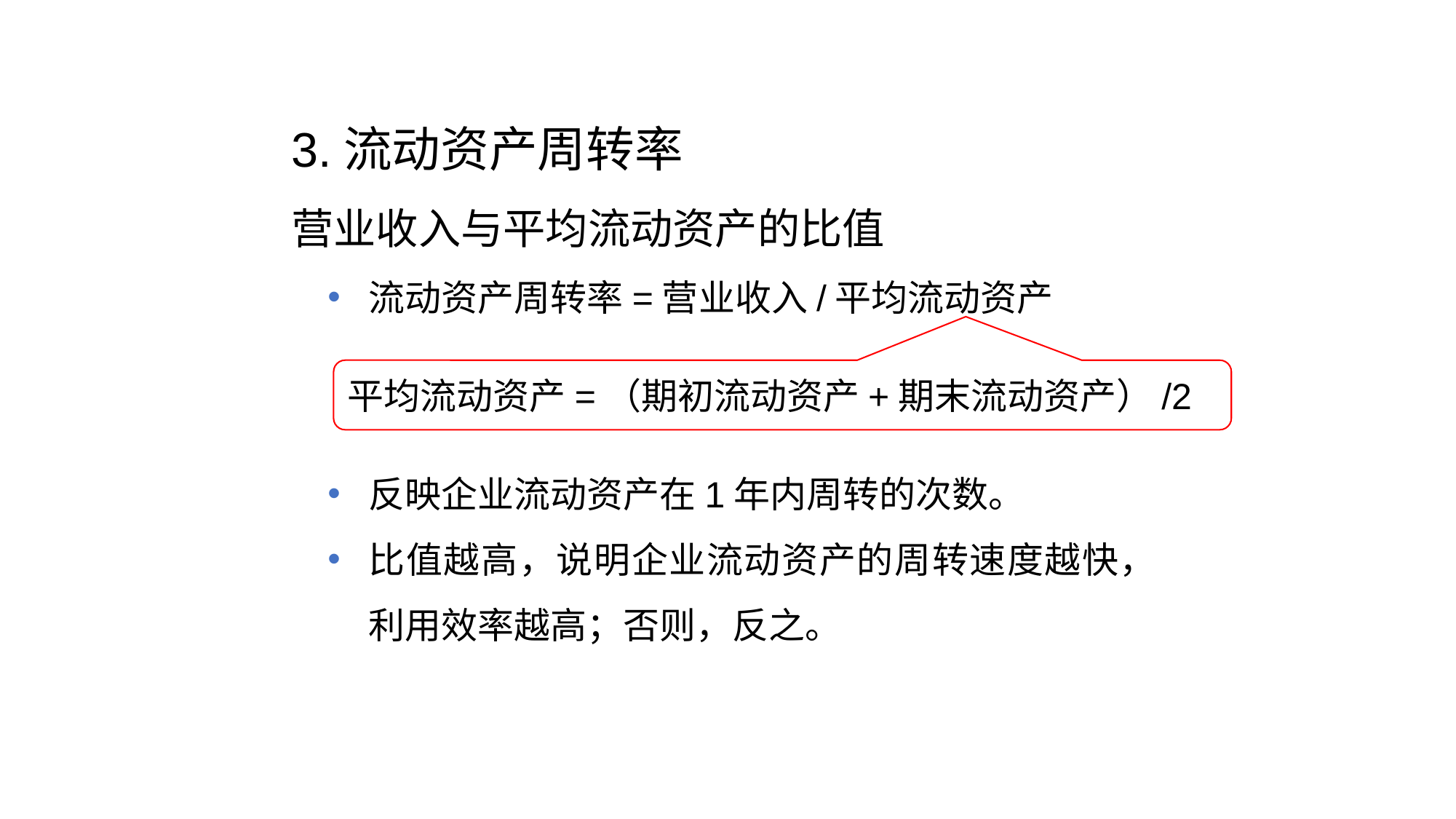

# 3.流动资产周转率
营业收入与平均流动资产的比值
流动资产周转率=营业收入/平均流动资产

反映企业流动资产在1年内周转的次数。
比值越高，说明企业流动资产的周转速度越快，利用效率越高；否则，反之。

平均流动资产=（期初流动资产+期末流动资产）/2